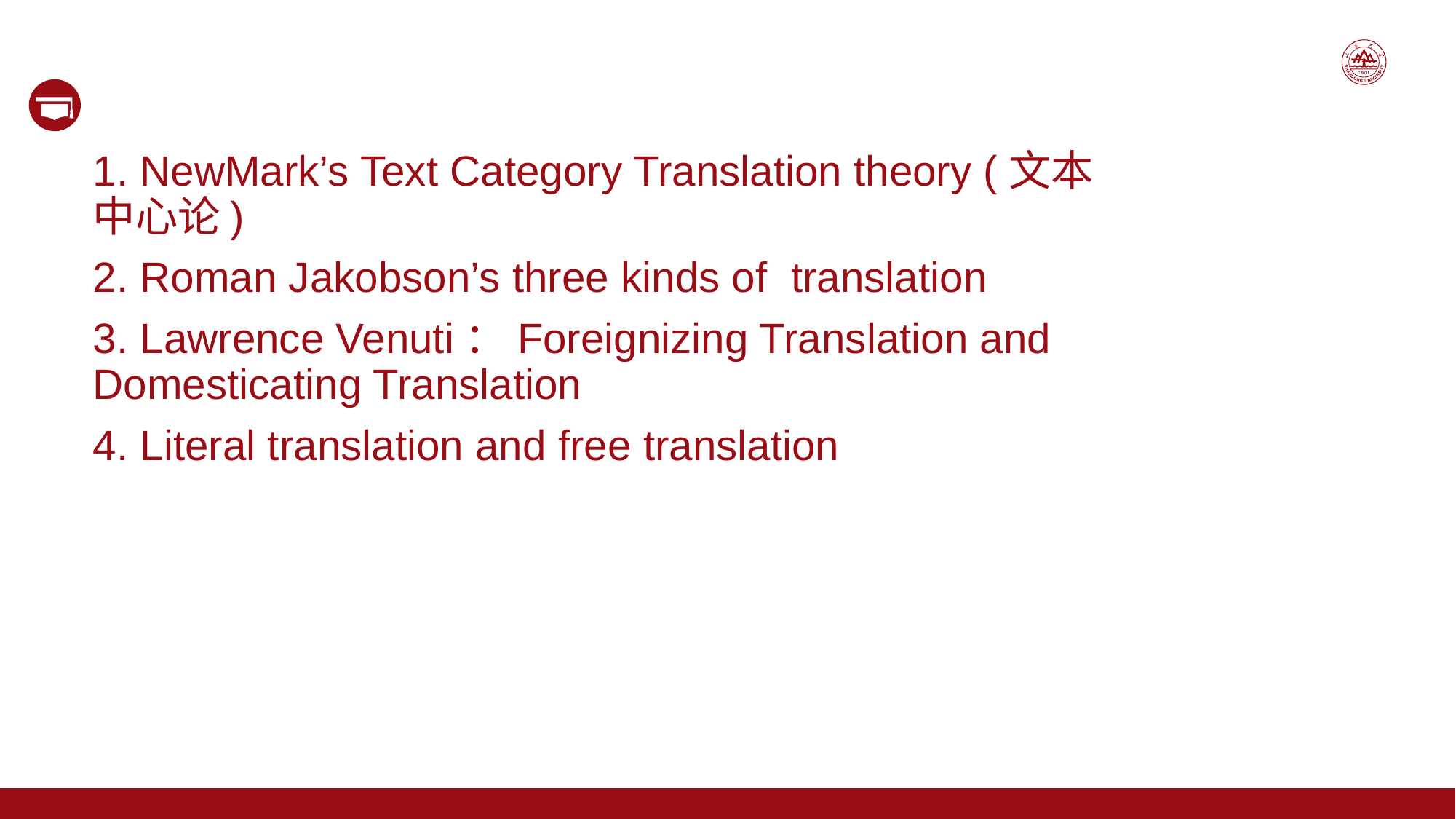

1. NewMark’s Text Category Translation theory (文本中心论)
2. Roman Jakobson’s three kinds of  translation
3. Lawrence Venuti：Foreignizing Translation and Domesticating Translation
4. Literal translation and free translation